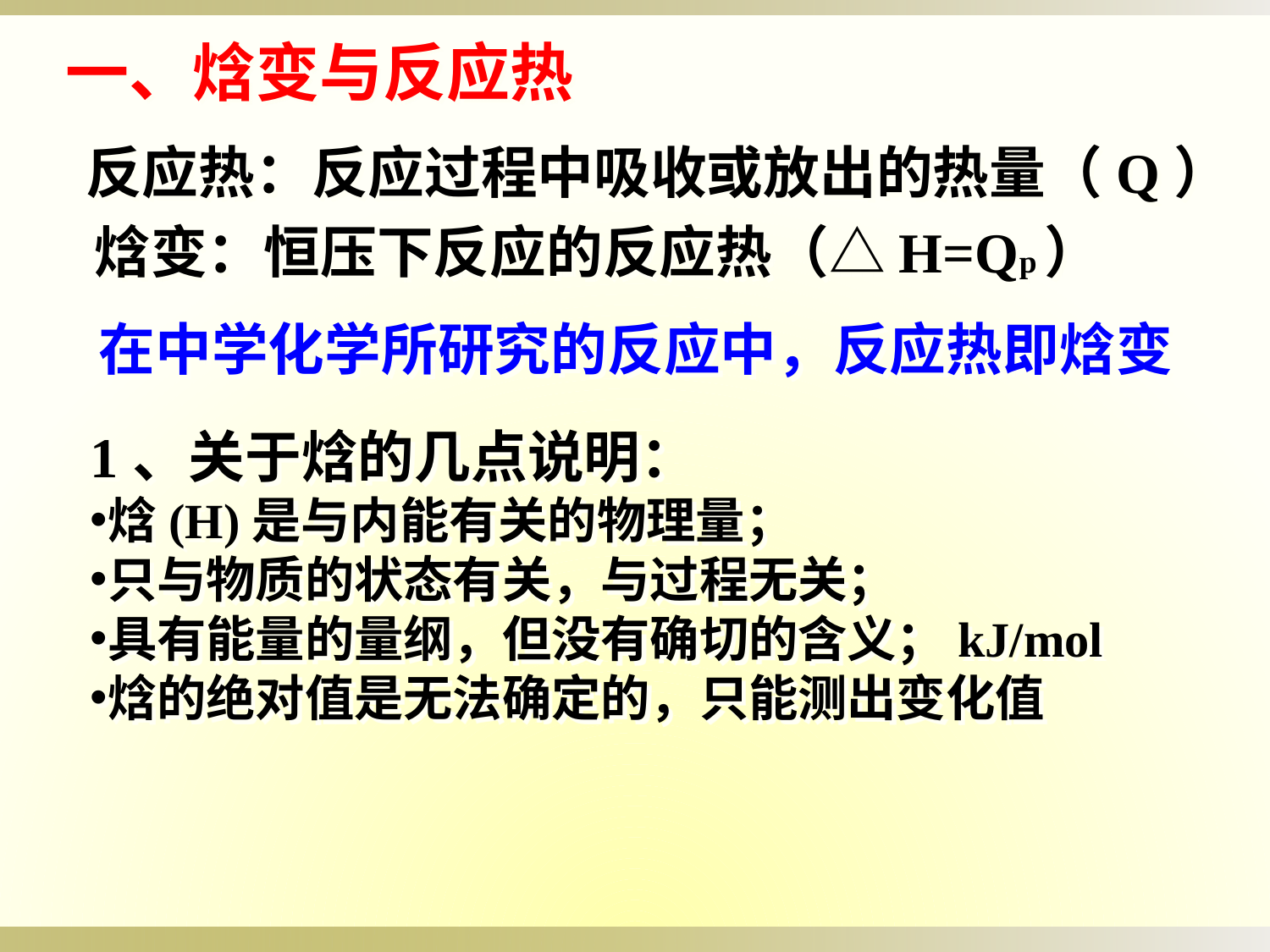

一、焓变与反应热
反应热：反应过程中吸收或放出的热量（Q）
焓变：恒压下反应的反应热（△H=Qp）
在中学化学所研究的反应中，反应热即焓变
1、关于焓的几点说明：
焓(H)是与内能有关的物理量；
只与物质的状态有关，与过程无关；
具有能量的量纲，但没有确切的含义；kJ/mol
焓的绝对值是无法确定的，只能测出变化值